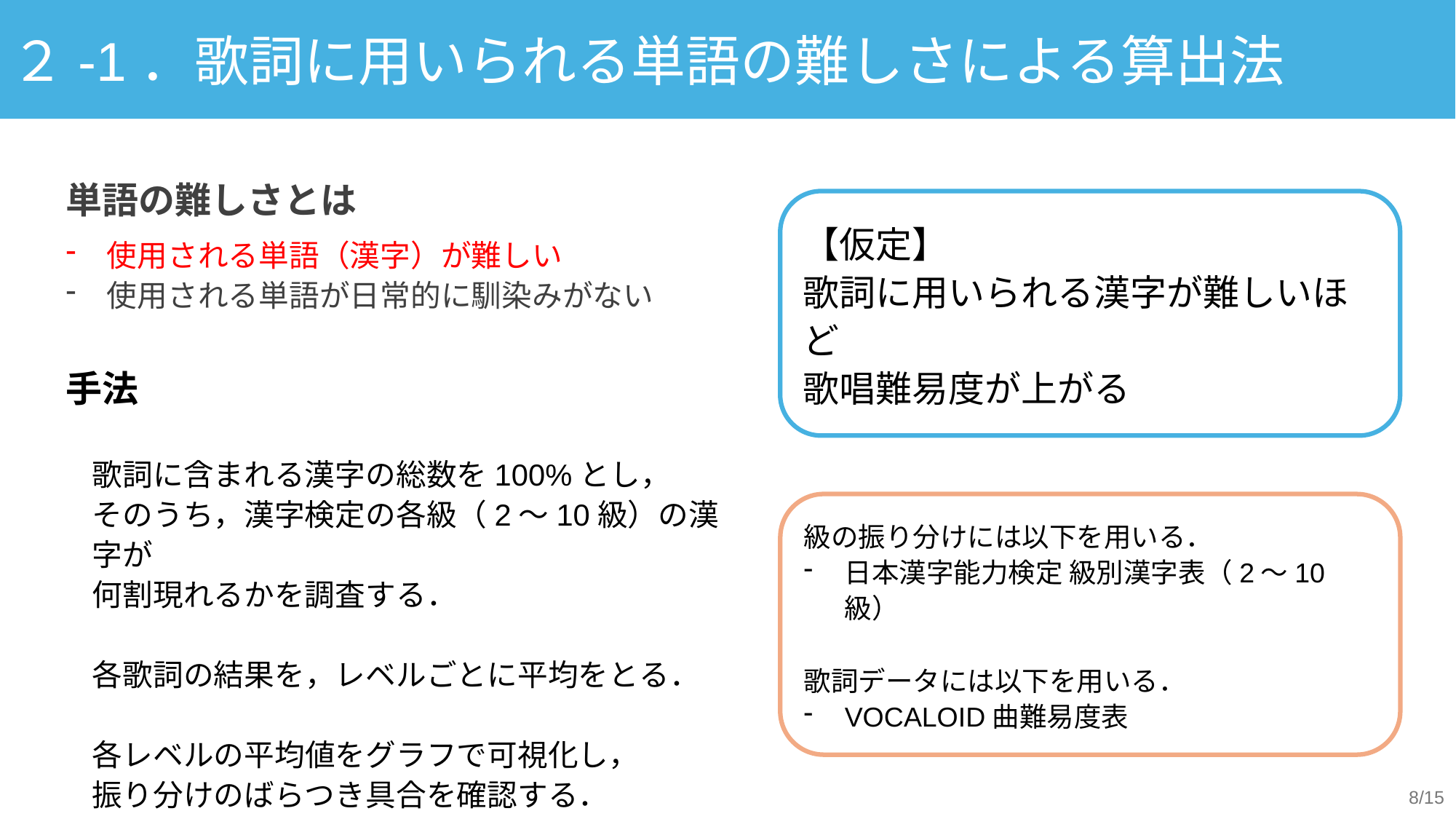

２-1．歌詞に用いられる単語の難しさによる算出法
単語の難しさとは
【仮定】
歌詞に用いられる漢字が難しいほど
歌唱難易度が上がる
使用される単語（漢字）が難しい
使用される単語が日常的に馴染みがない
手法
歌詞に含まれる漢字の総数を100%とし，
そのうち，漢字検定の各級（2～10級）の漢字が
何割現れるかを調査する．

各歌詞の結果を，レベルごとに平均をとる．

各レベルの平均値をグラフで可視化し，
振り分けのばらつき具合を確認する．
級の振り分けには以下を用いる．
日本漢字能力検定 級別漢字表（2～10級）

歌詞データには以下を用いる．
VOCALOID曲難易度表
8/15